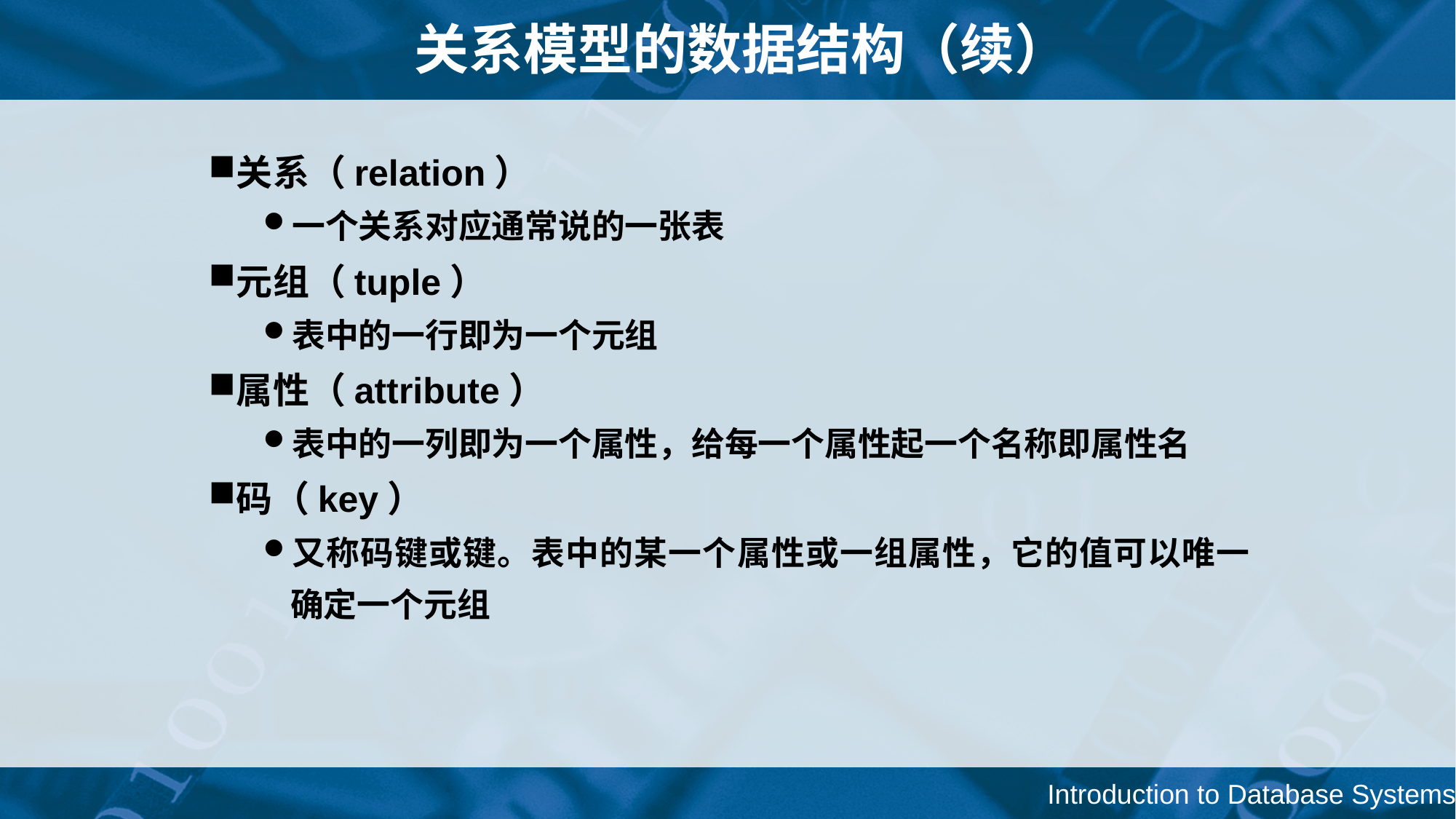

# 关系模型的数据结构（续）
关系（relation）
一个关系对应通常说的一张表
元组（tuple）
表中的一行即为一个元组
属性（attribute）
表中的一列即为一个属性，给每一个属性起一个名称即属性名
码（key）
又称码键或键。表中的某一个属性或一组属性，它的值可以唯一确定一个元组